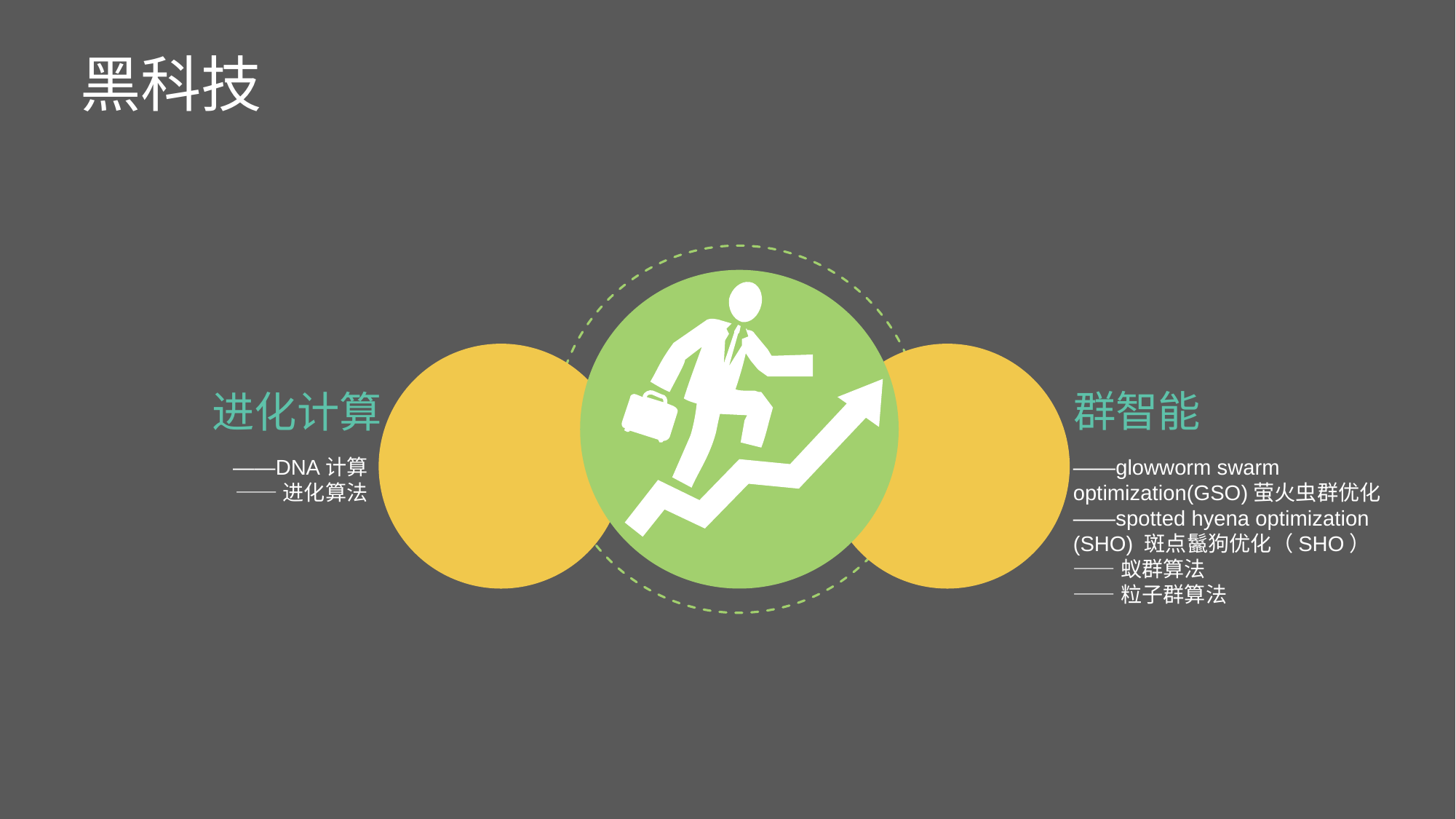

黑科技

群智能
进化计算
——DNA计算
——进化算法
——glowworm swarm optimization(GSO)萤火虫群优化
——spotted hyena optimization (SHO) 斑点鬣狗优化（SHO）
——蚁群算法
——粒子群算法